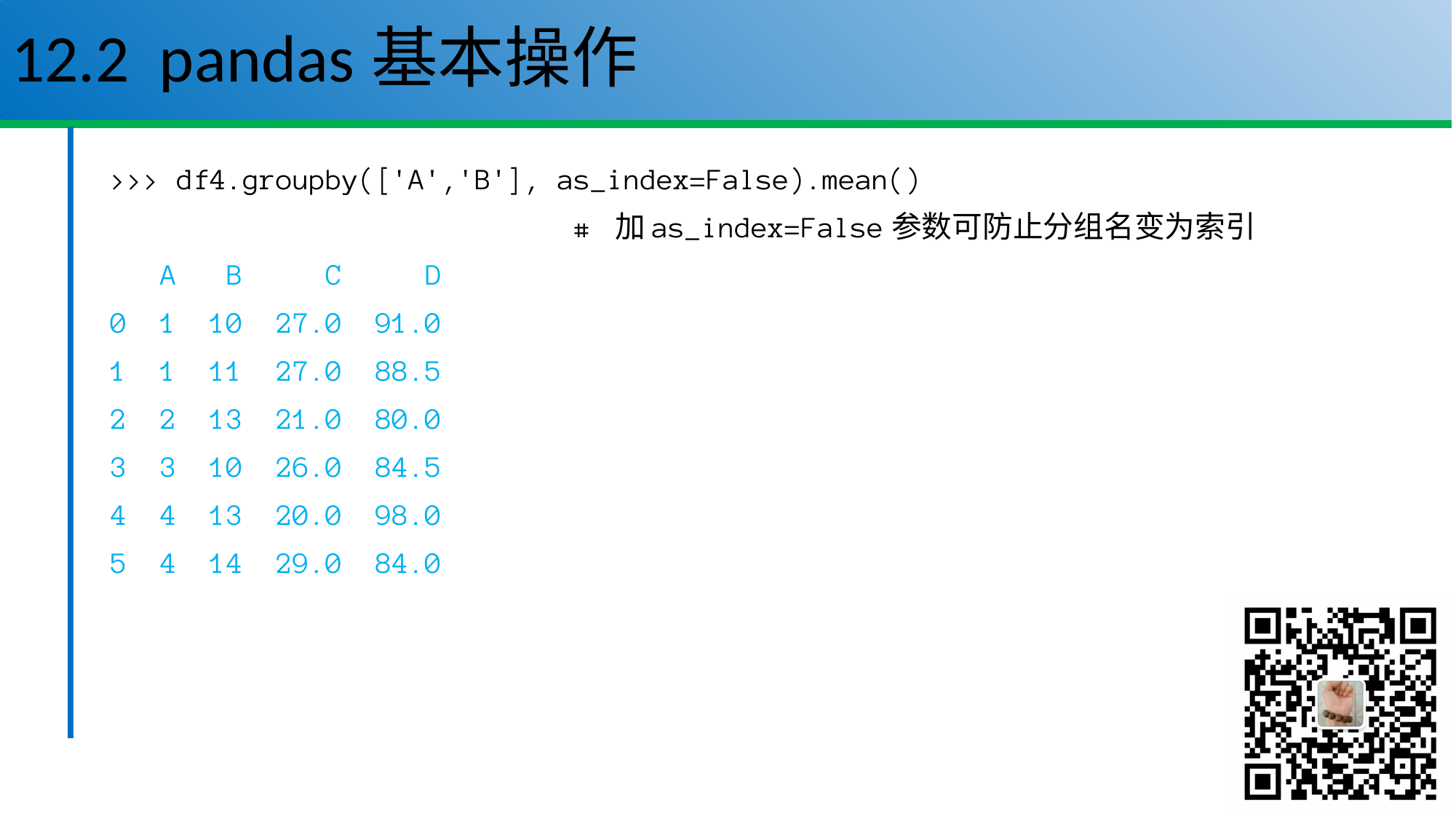

# 12.2  pandas基本操作
>>> df4.groupby(['A','B'], as_index=False).mean()
                            # 加as_index=False参数可防止分组名变为索引
   A   B     C     D
0  1  10  27.0  91.0
1  1  11  27.0  88.5
2  2  13  21.0  80.0
3  3  10  26.0  84.5
4  4  13  20.0  98.0
5  4  14  29.0  84.0
86